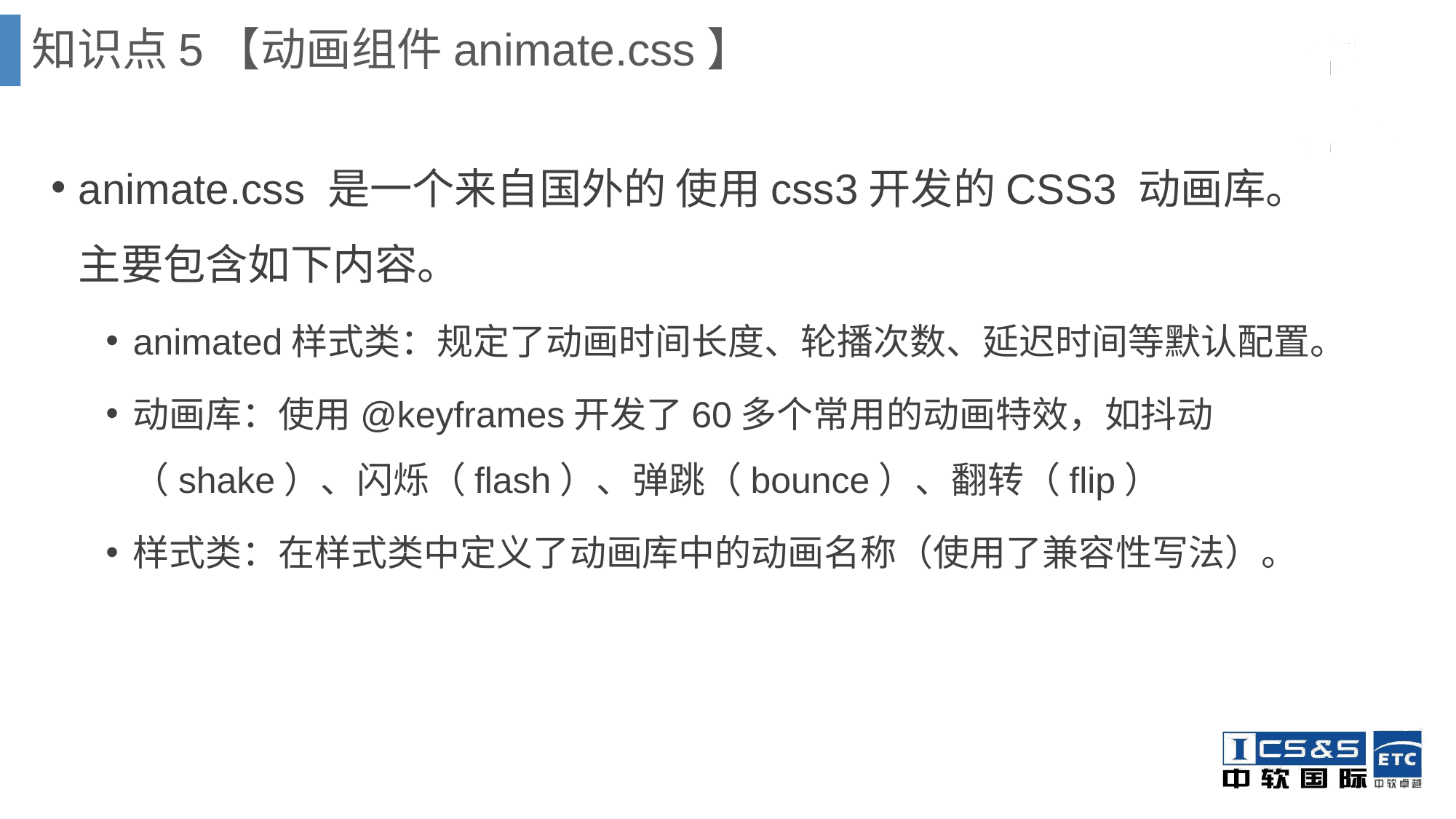

知识点5【动画组件animate.css】
animate.css 是一个来自国外的 使用css3开发的CSS3 动画库。主要包含如下内容。
animated样式类：规定了动画时间长度、轮播次数、延迟时间等默认配置。
动画库：使用@keyframes开发了60多个常用的动画特效，如抖动（shake）、闪烁（flash）、弹跳（bounce）、翻转（flip）
样式类：在样式类中定义了动画库中的动画名称（使用了兼容性写法）。